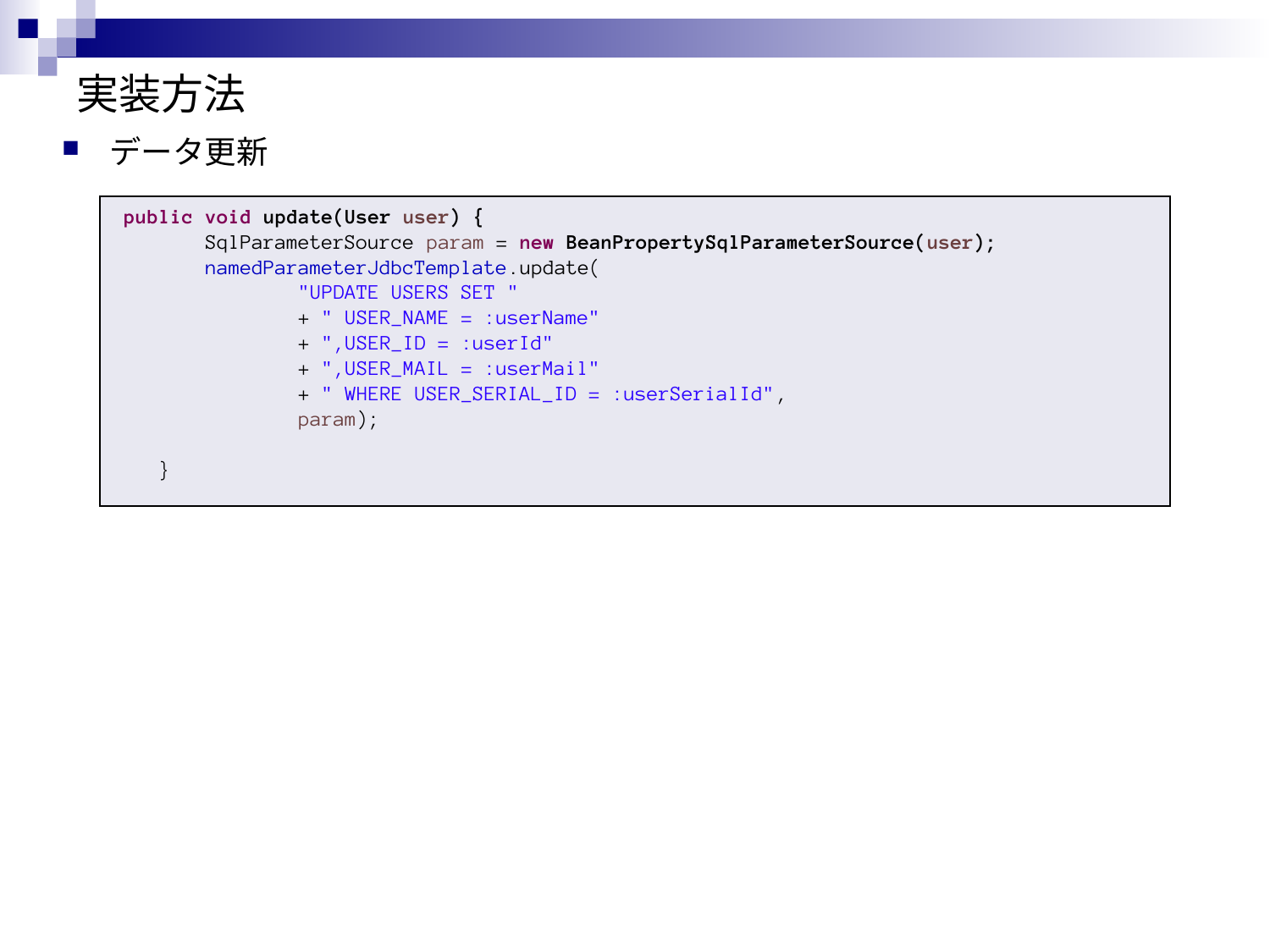

# 実装方法
データ更新

 public void update(User user) {
        SqlParameterSource param = new BeanPropertySqlParameterSource(user);
        namedParameterJdbcTemplate.update(
                "UPDATE USERS SET "
                + " USER_NAME = :userName"
                + ",USER_ID = :userId"
                + ",USER_MAIL = :userMail"
                + " WHERE USER_SERIAL_ID = :userSerialId",
                param);

    }